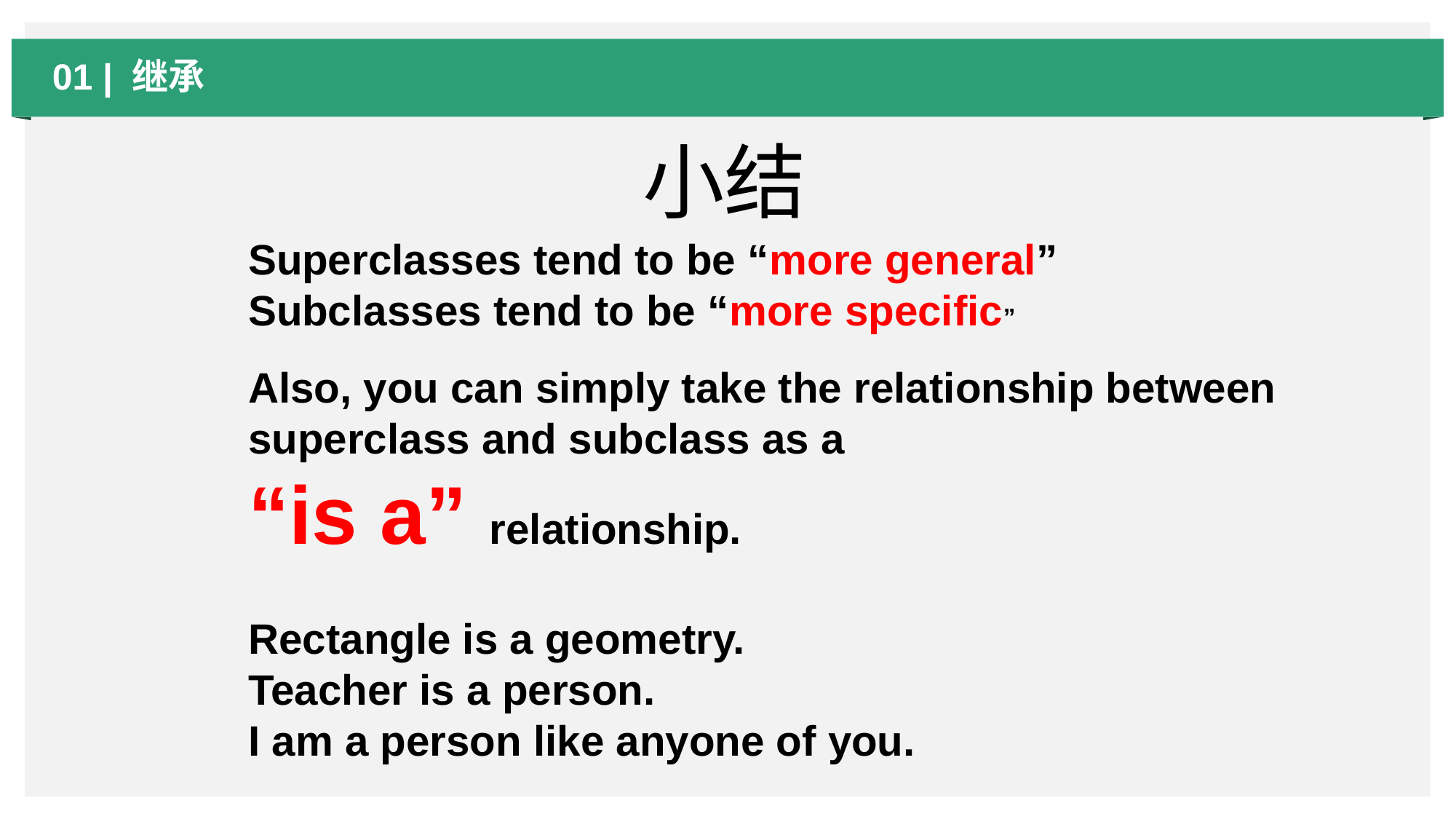

01 | 继承
小结
Superclasses tend to be “more general”
Subclasses tend to be “more specific”
Also, you can simply take the relationship between superclass and subclass as a
“is a” relationship.

Rectangle is a geometry.
Teacher is a person.
I am a person like anyone of you.